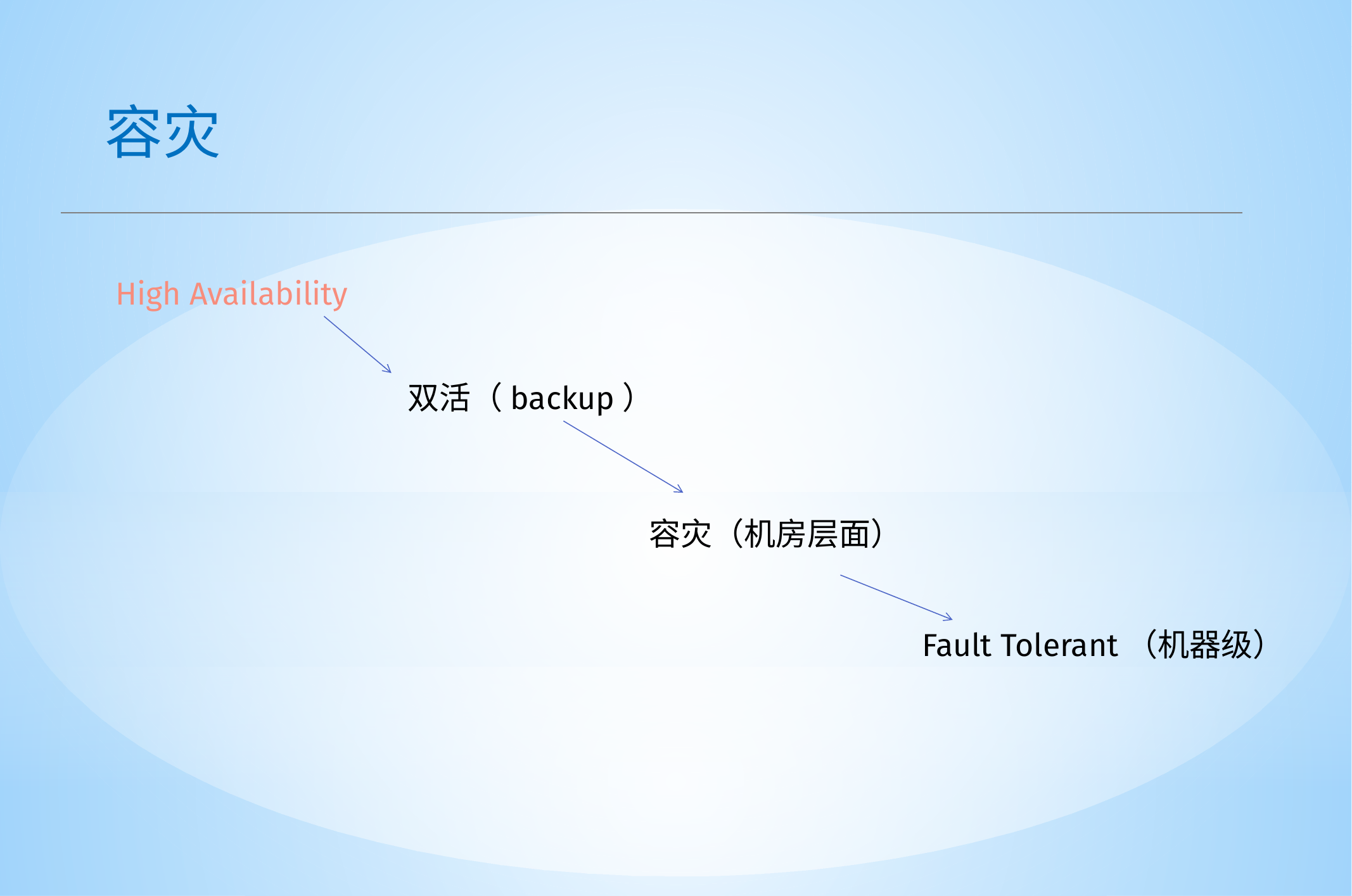

容灾
High Availability
双活（backup）
容灾（机房层面）
Fault Tolerant（机器级）